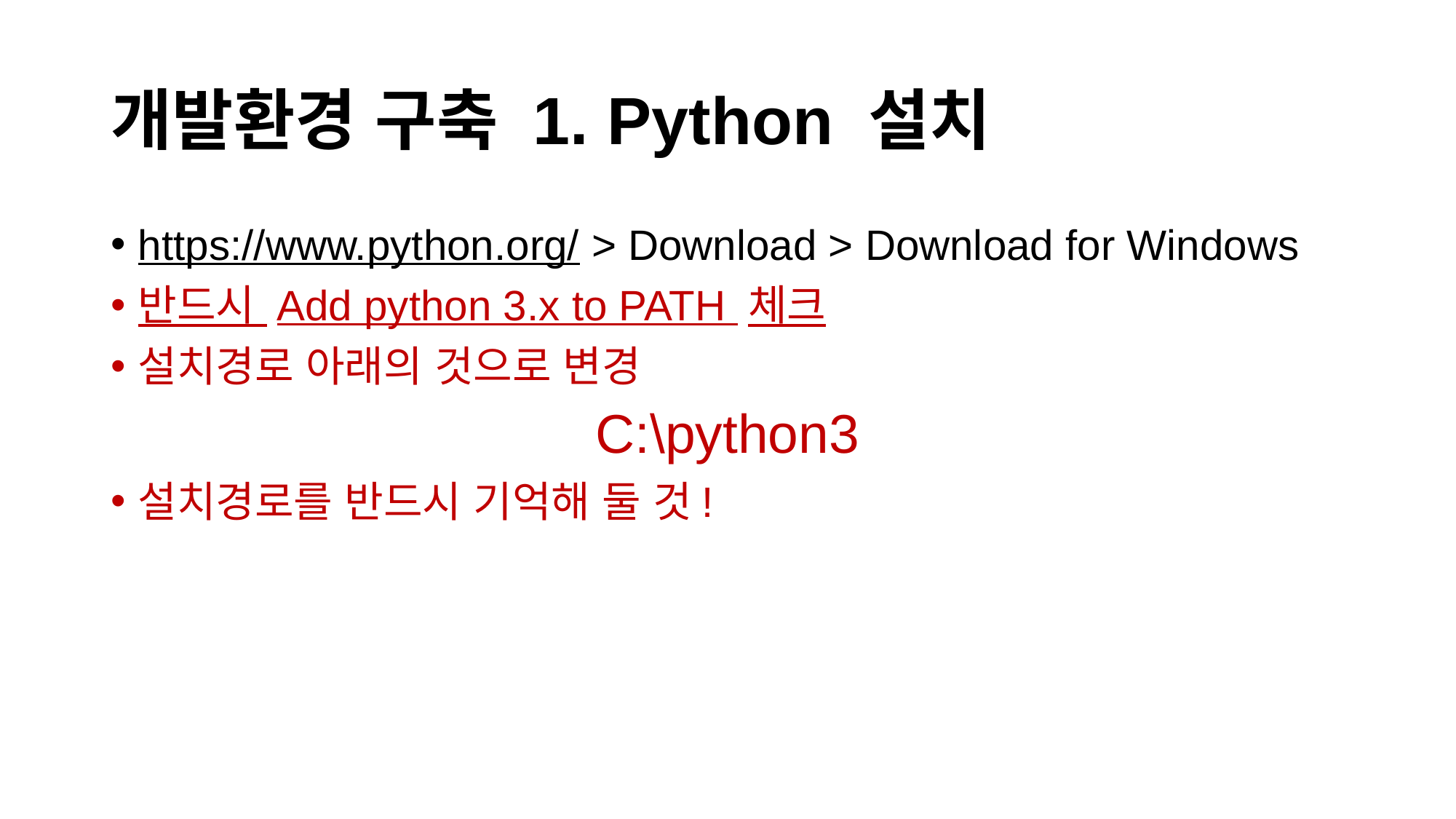

# 개발환경 구축 1. Python 설치
https://www.python.org/ > Download > Download for Windows
반드시 Add python 3.x to PATH 체크
설치경로 아래의 것으로 변경
C:\python3
설치경로를 반드시 기억해 둘 것!